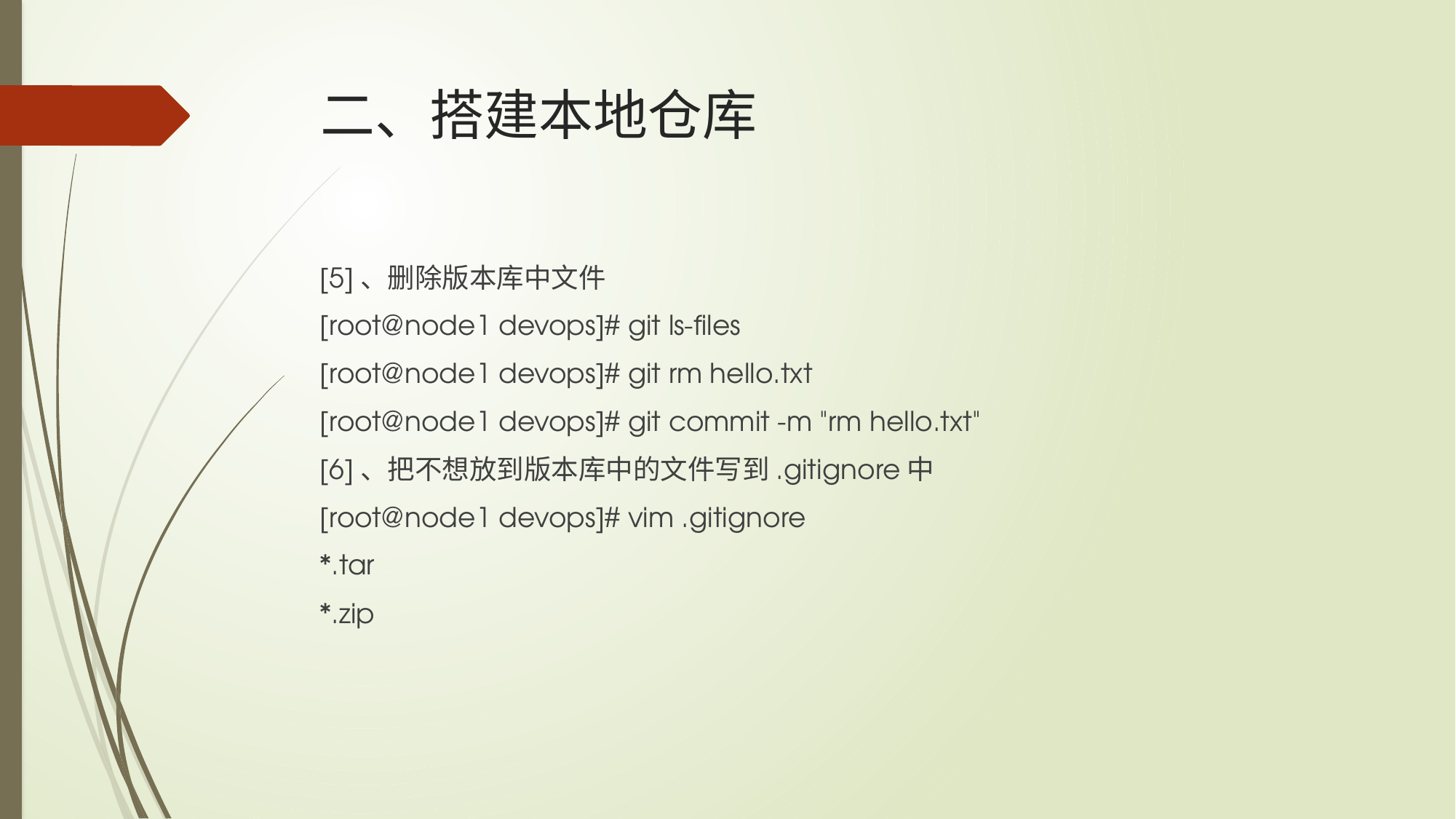

# 二、搭建本地仓库
[5]、删除版本库中文件
[root@node1 devops]# git ls-files
[root@node1 devops]# git rm hello.txt
[root@node1 devops]# git commit -m "rm hello.txt"
[6]、把不想放到版本库中的文件写到.gitignore中
[root@node1 devops]# vim .gitignore
*.tar
*.zip